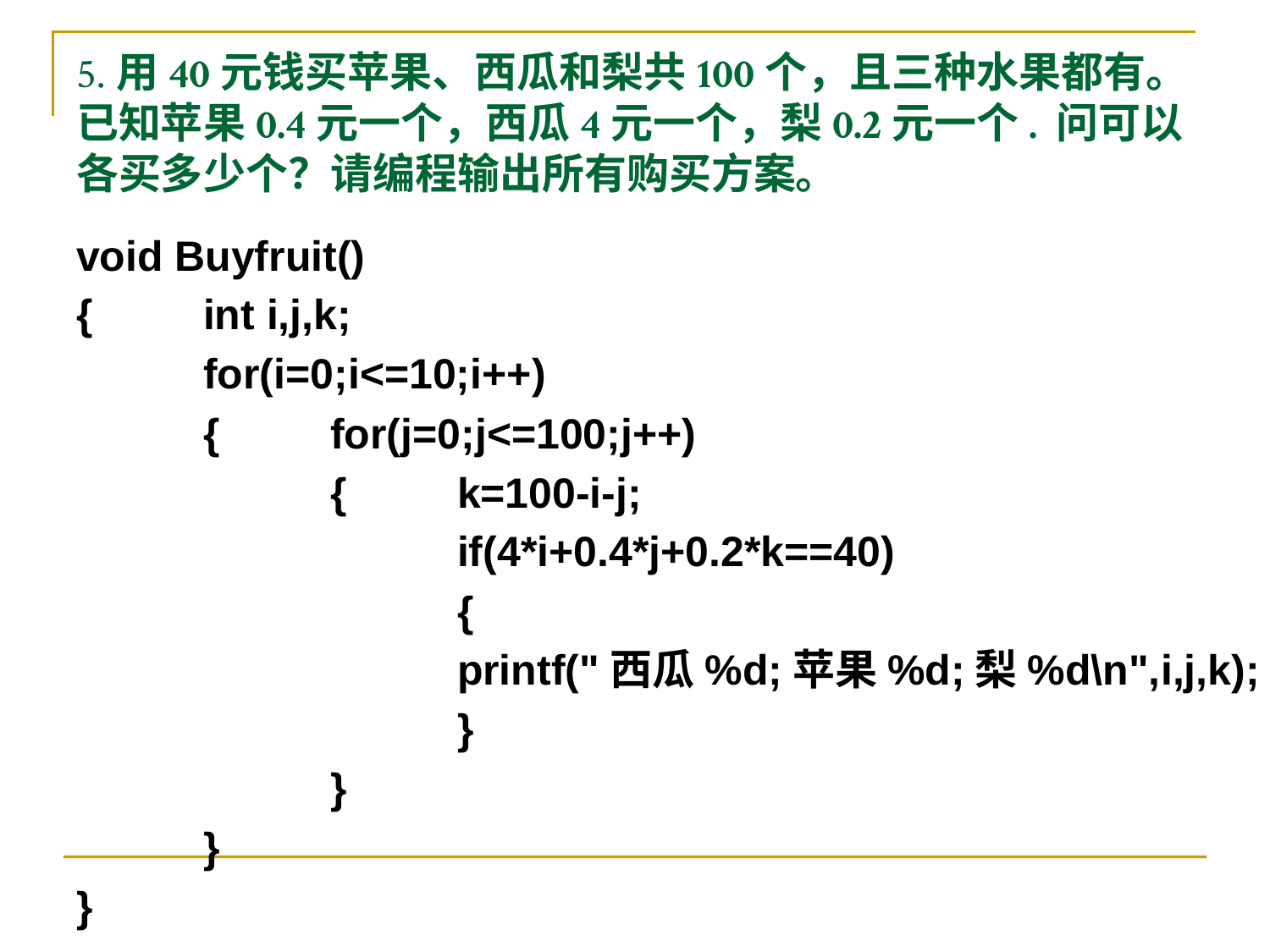

# 5.用40元钱买苹果、西瓜和梨共100个，且三种水果都有。已知苹果0.4元一个，西瓜4元一个，梨0.2元一个. 问可以各买多少个？请编程输出所有购买方案。
void Buyfruit()
{	int i,j,k;
	for(i=0;i<=10;i++)
	{	for(j=0;j<=100;j++)
		{	k=100-i-j;
			if(4*i+0.4*j+0.2*k==40)
			{
			printf("西瓜%d;苹果%d;梨%d\n",i,j,k);
			}
		}
	}
}